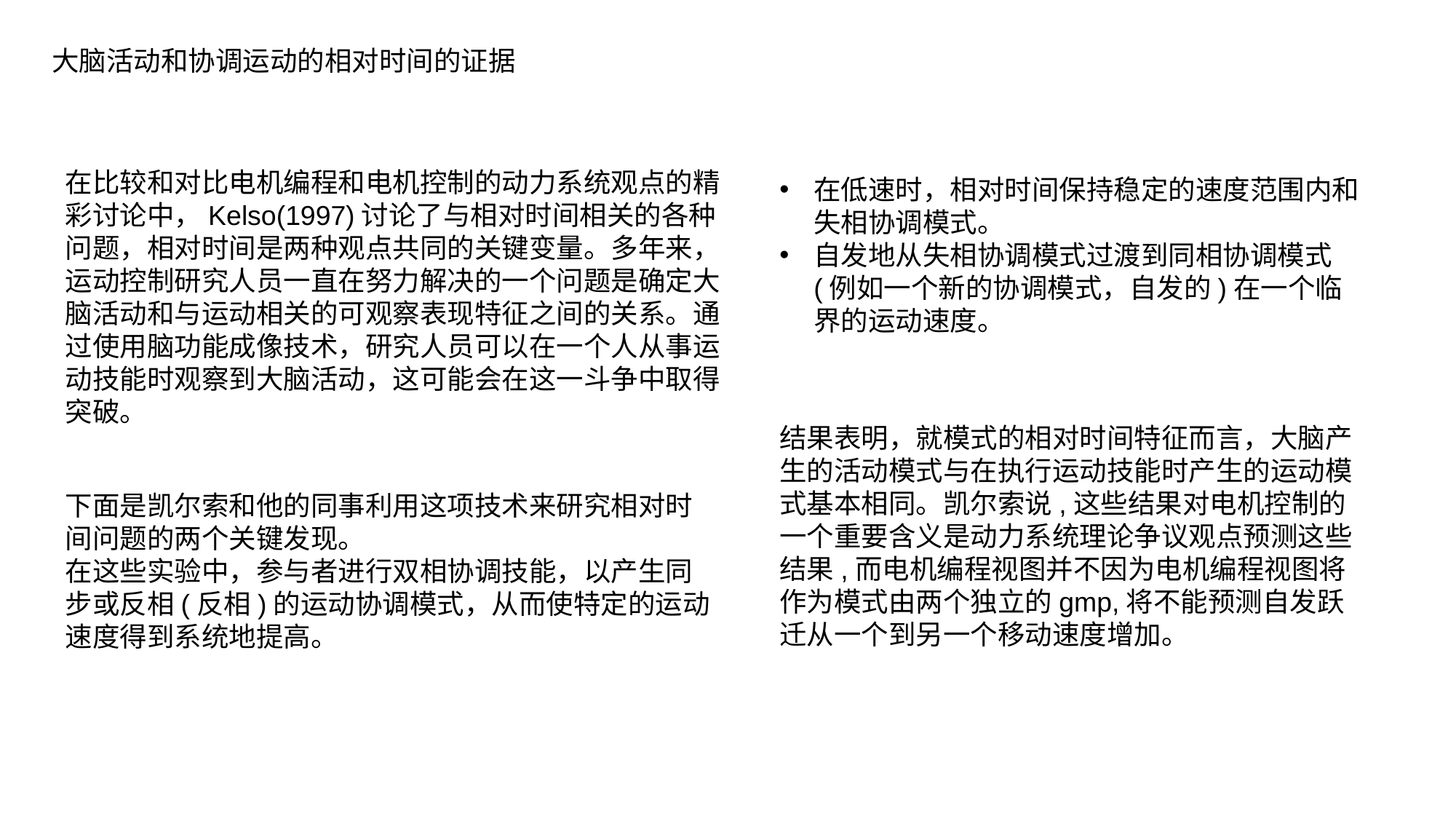

大脑活动和协调运动的相对时间的证据
在比较和对比电机编程和电机控制的动力系统观点的精彩讨论中，Kelso(1997)讨论了与相对时间相关的各种问题，相对时间是两种观点共同的关键变量。多年来，运动控制研究人员一直在努力解决的一个问题是确定大脑活动和与运动相关的可观察表现特征之间的关系。通过使用脑功能成像技术，研究人员可以在一个人从事运动技能时观察到大脑活动，这可能会在这一斗争中取得突破。
在低速时，相对时间保持稳定的速度范围内和失相协调模式。
自发地从失相协调模式过渡到同相协调模式(例如一个新的协调模式，自发的)在一个临界的运动速度。
结果表明，就模式的相对时间特征而言，大脑产生的活动模式与在执行运动技能时产生的运动模式基本相同。凯尔索说,这些结果对电机控制的一个重要含义是动力系统理论争议观点预测这些结果,而电机编程视图并不因为电机编程视图将作为模式由两个独立的gmp,将不能预测自发跃迁从一个到另一个移动速度增加。
下面是凯尔索和他的同事利用这项技术来研究相对时间问题的两个关键发现。
在这些实验中，参与者进行双相协调技能，以产生同步或反相(反相)的运动协调模式，从而使特定的运动速度得到系统地提高。